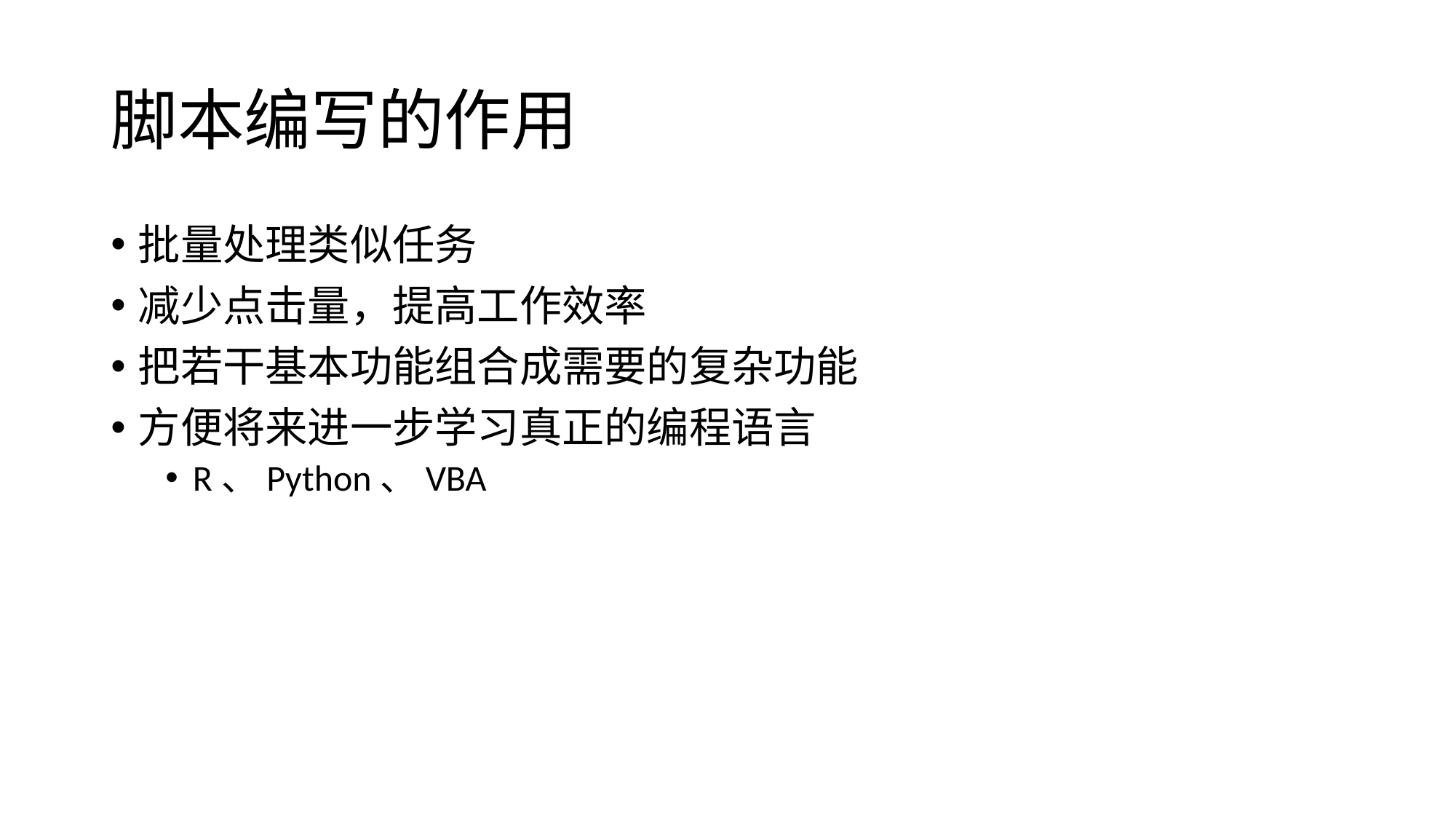

# 脚本编写的作用
批量处理类似任务
减少点击量，提高工作效率
把若干基本功能组合成需要的复杂功能
方便将来进一步学习真正的编程语言
R、Python、VBA